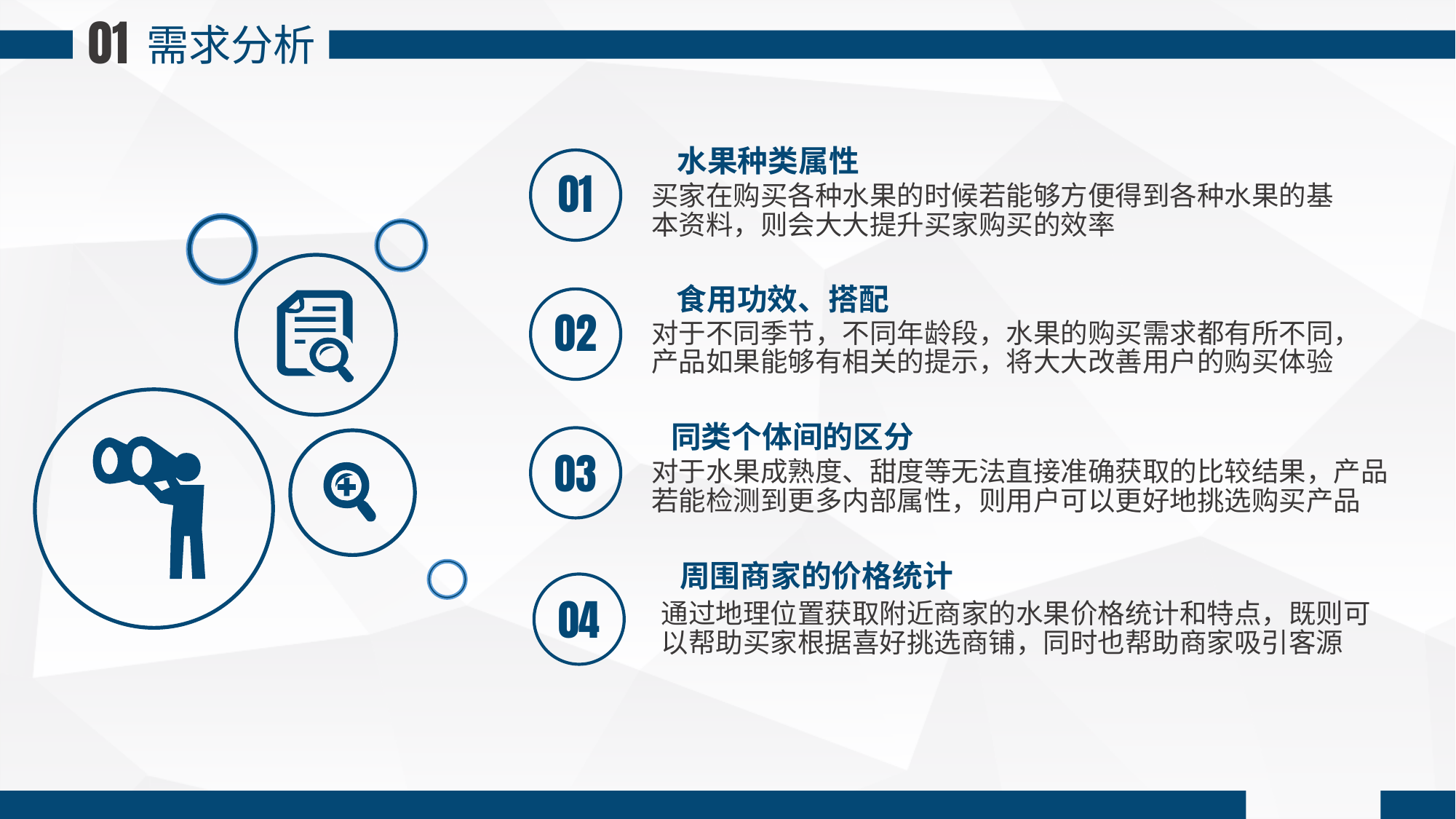

01
需求分析

水果种类属性
买家在购买各种水果的时候若能够方便得到各种水果的基本资料，则会大大提升买家购买的效率

01

食用功效、搭配
对于不同季节，不同年龄段，水果的购买需求都有所不同，产品如果能够有相关的提示，将大大改善用户的购买体验

02
同类个体间的区分
对于水果成熟度、甜度等无法直接准确获取的比较结果，产品若能检测到更多内部属性，则用户可以更好地挑选购买产品

03
周围商家的价格统计
通过地理位置获取附近商家的水果价格统计和特点，既则可以帮助买家根据喜好挑选商铺，同时也帮助商家吸引客源

04